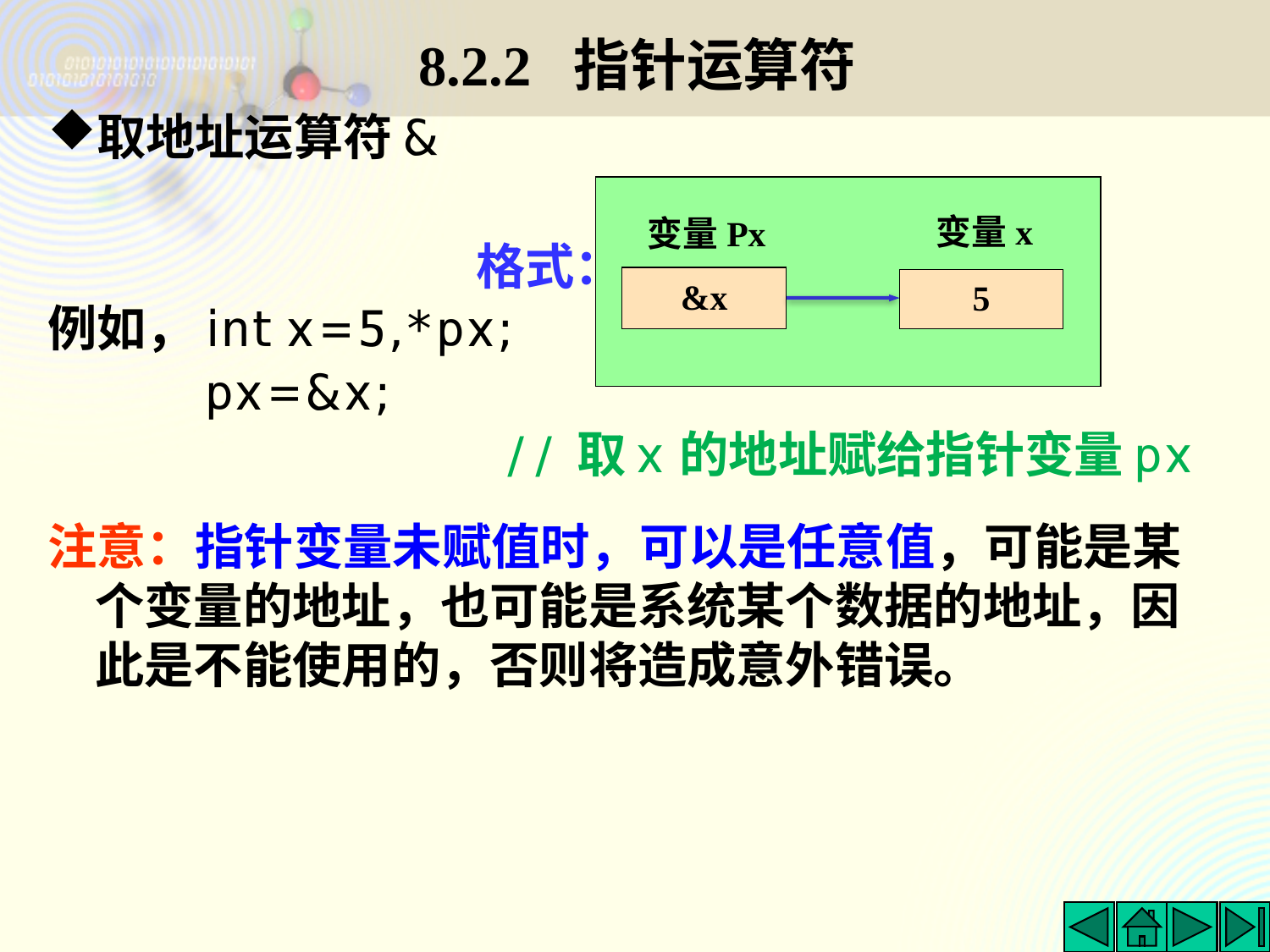

# 8.2.2  指针运算符
取地址运算符&
     			格式：        &变量名
例如，int x=5,*px;
           px=&x;
                                //取x的地址赋给指针变量px
注意：指针变量未赋值时，可以是任意值，可能是某个变量的地址，也可能是系统某个数据的地址，因此是不能使用的，否则将造成意外错误。

变量x
5
变量Px
&x